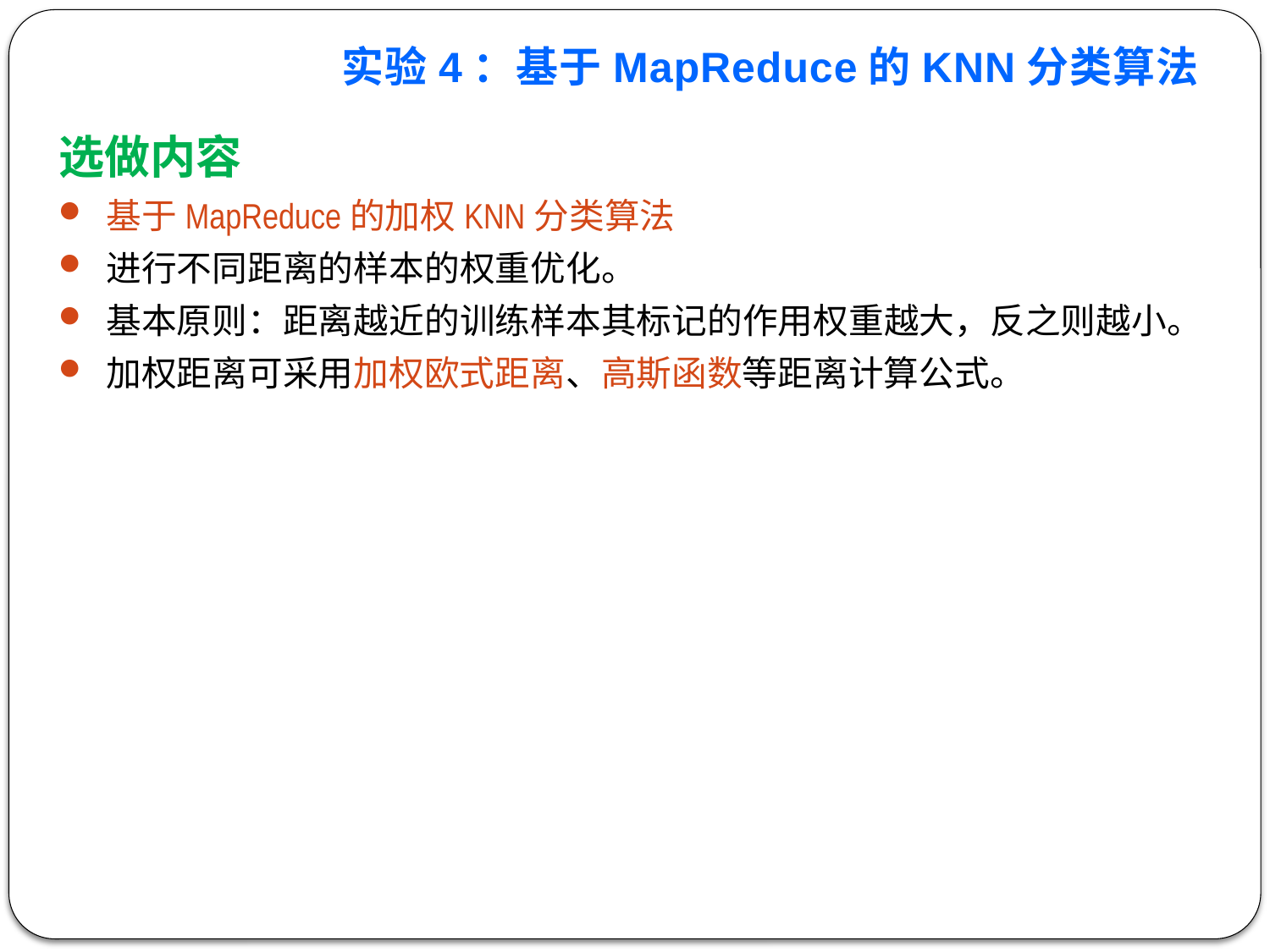

实验4：基于MapReduce的KNN分类算法
选做内容
基于MapReduce的加权KNN分类算法
进行不同距离的样本的权重优化。
基本原则：距离越近的训练样本其标记的作用权重越大，反之则越小。
加权距离可采用加权欧式距离、高斯函数等距离计算公式。